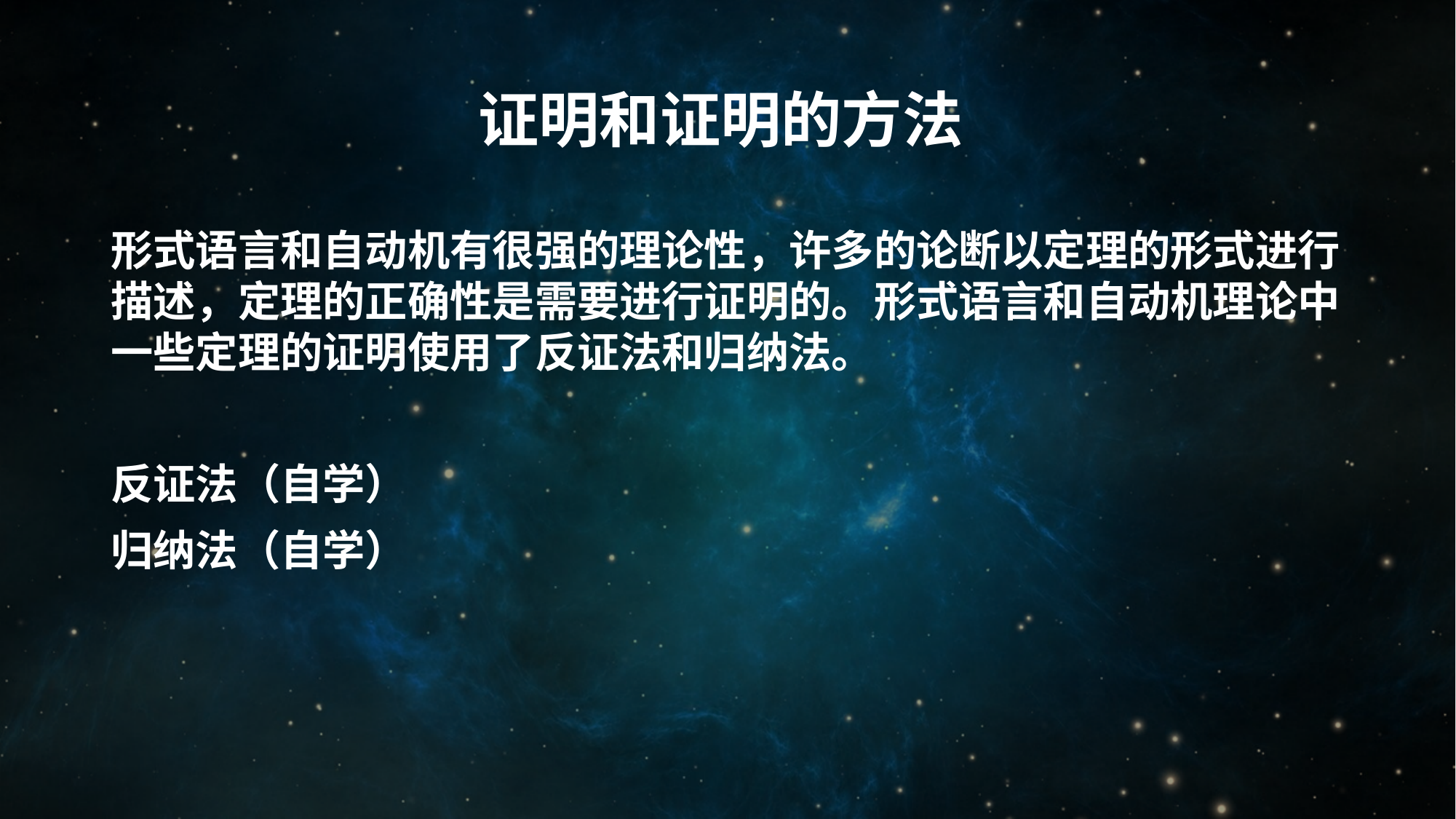

# 证明和证明的方法
形式语言和自动机有很强的理论性，许多的论断以定理的形式进行描述，定理的正确性是需要进行证明的。形式语言和自动机理论中一些定理的证明使用了反证法和归纳法。

反证法（自学）
归纳法（自学）